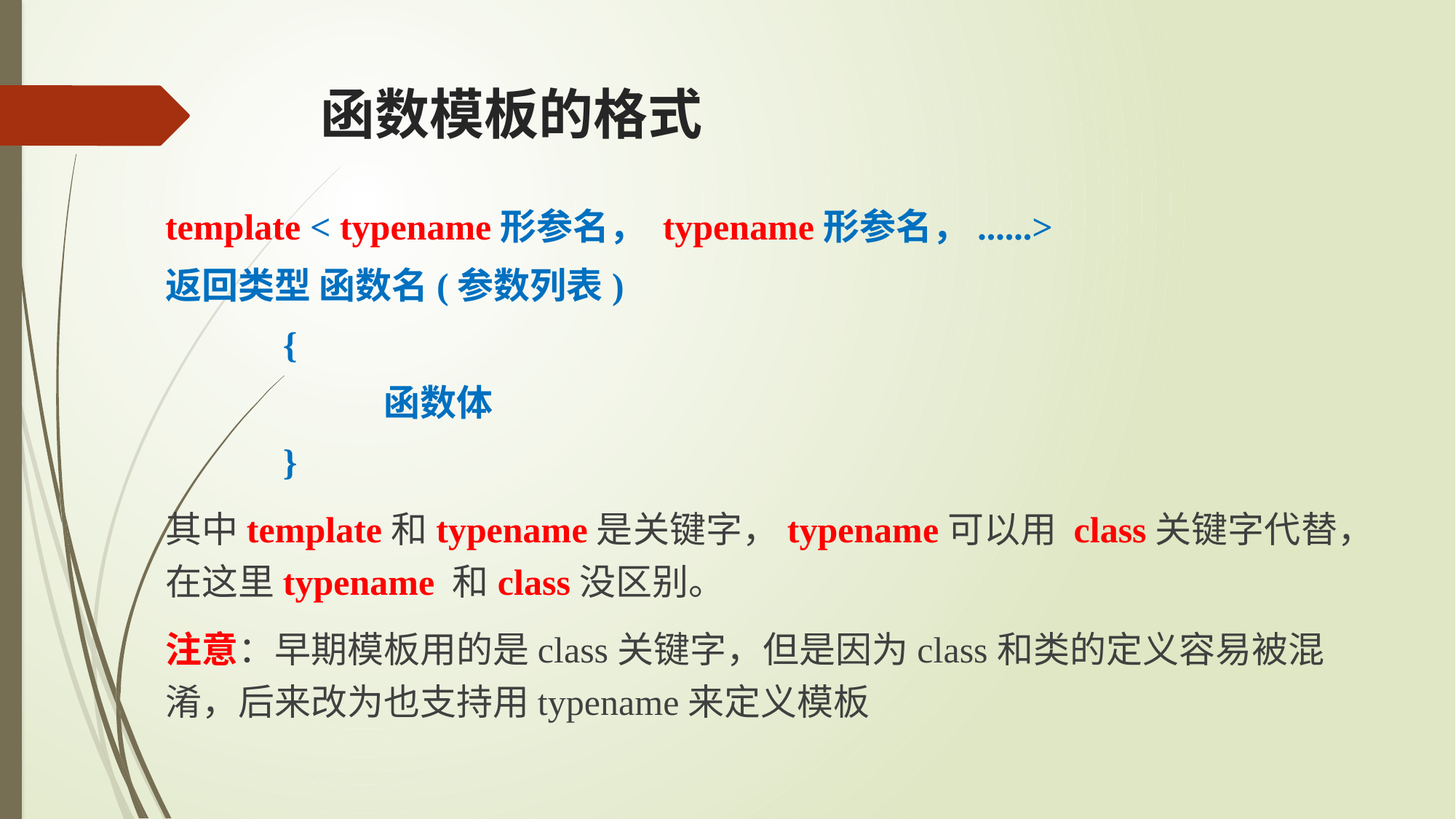

# 函数模板的格式
template < typename形参名， typename形参名，......>
返回类型 函数名(参数列表)
　　　{
　　　　　　函数体
　　　}
其中template和typename是关键字，typename可以用 class关键字代替，在这里typename 和class没区别。
注意：早期模板用的是class关键字，但是因为class和类的定义容易被混淆，后来改为也支持用typename来定义模板